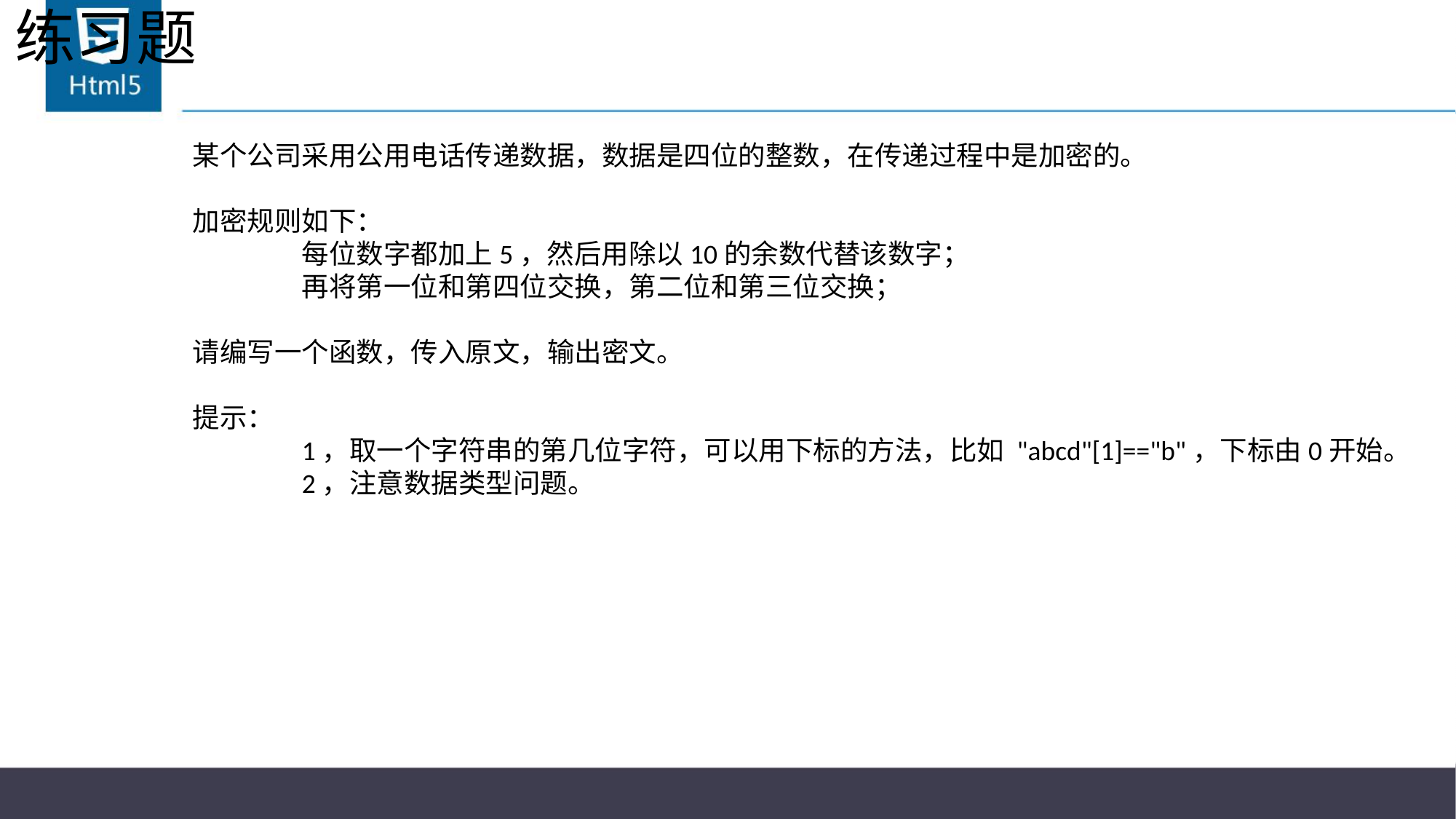

# 练习题
某个公司采用公用电话传递数据，数据是四位的整数，在传递过程中是加密的。

加密规则如下：
 	每位数字都加上5，然后用除以10的余数代替该数字；
	再将第一位和第四位交换，第二位和第三位交换；

请编写一个函数，传入原文，输出密文。

提示：
	1，取一个字符串的第几位字符，可以用下标的方法，比如 "abcd"[1]=="b"，下标由0开始。
	2，注意数据类型问题。